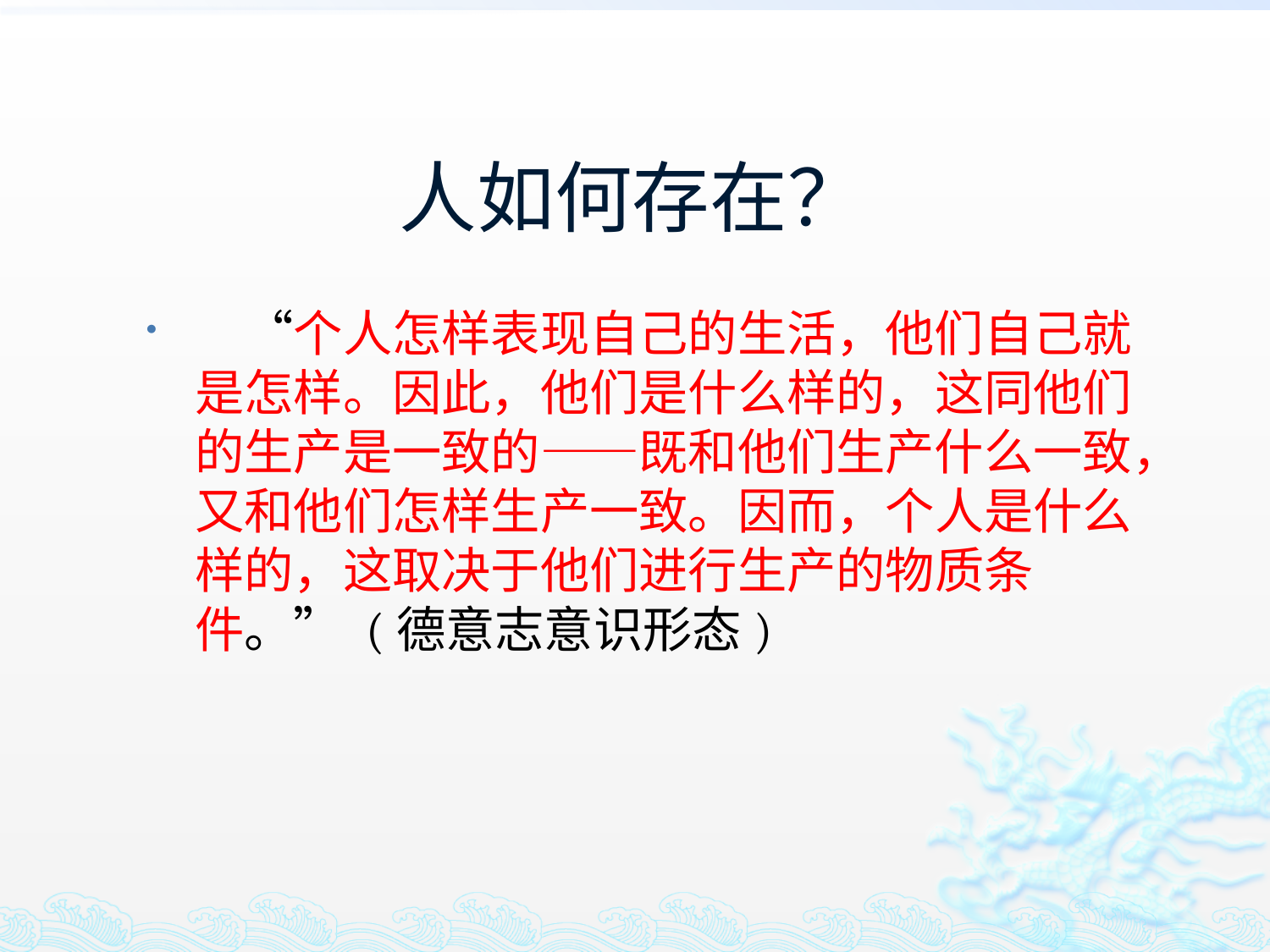

# 人如何存在？
　“个人怎样表现自己的生活，他们自己就是怎样。因此，他们是什么样的，这同他们的生产是一致的——既和他们生产什么一致，又和他们怎样生产一致。因而，个人是什么样的，这取决于他们进行生产的物质条件。” (德意志意识形态)